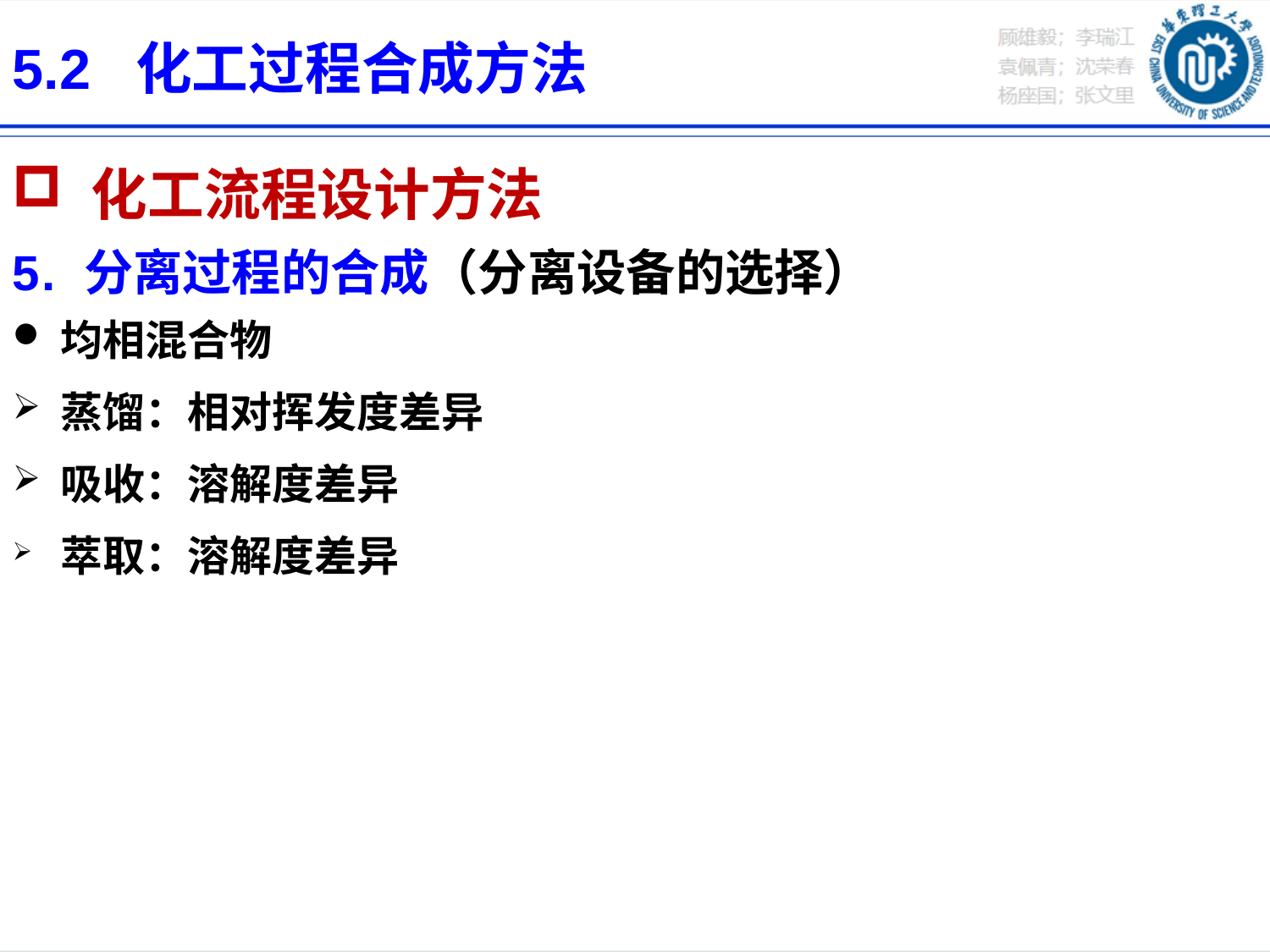

5.2  化工过程合成方法
 化工流程设计方法
分离过程的合成（分离设备的选择）
均相混合物
蒸馏：相对挥发度差异
吸收：溶解度差异
萃取：溶解度差异